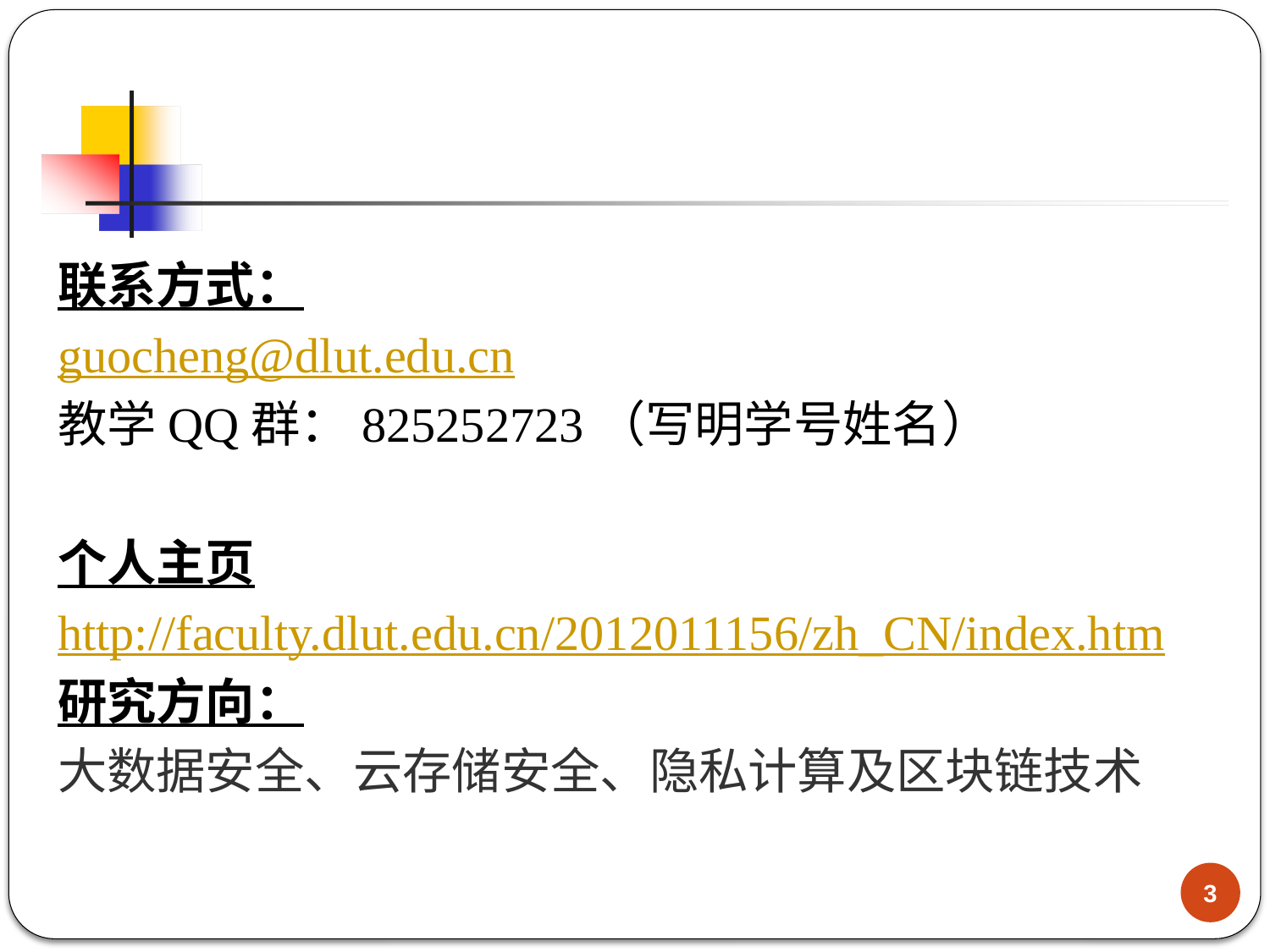

#
联系方式：
guocheng@dlut.edu.cn
教学QQ群：825252723（写明学号姓名）

个人主页
http://faculty.dlut.edu.cn/2012011156/zh_CN/index.htm
研究方向：
大数据安全、云存储安全、隐私计算及区块链技术
3